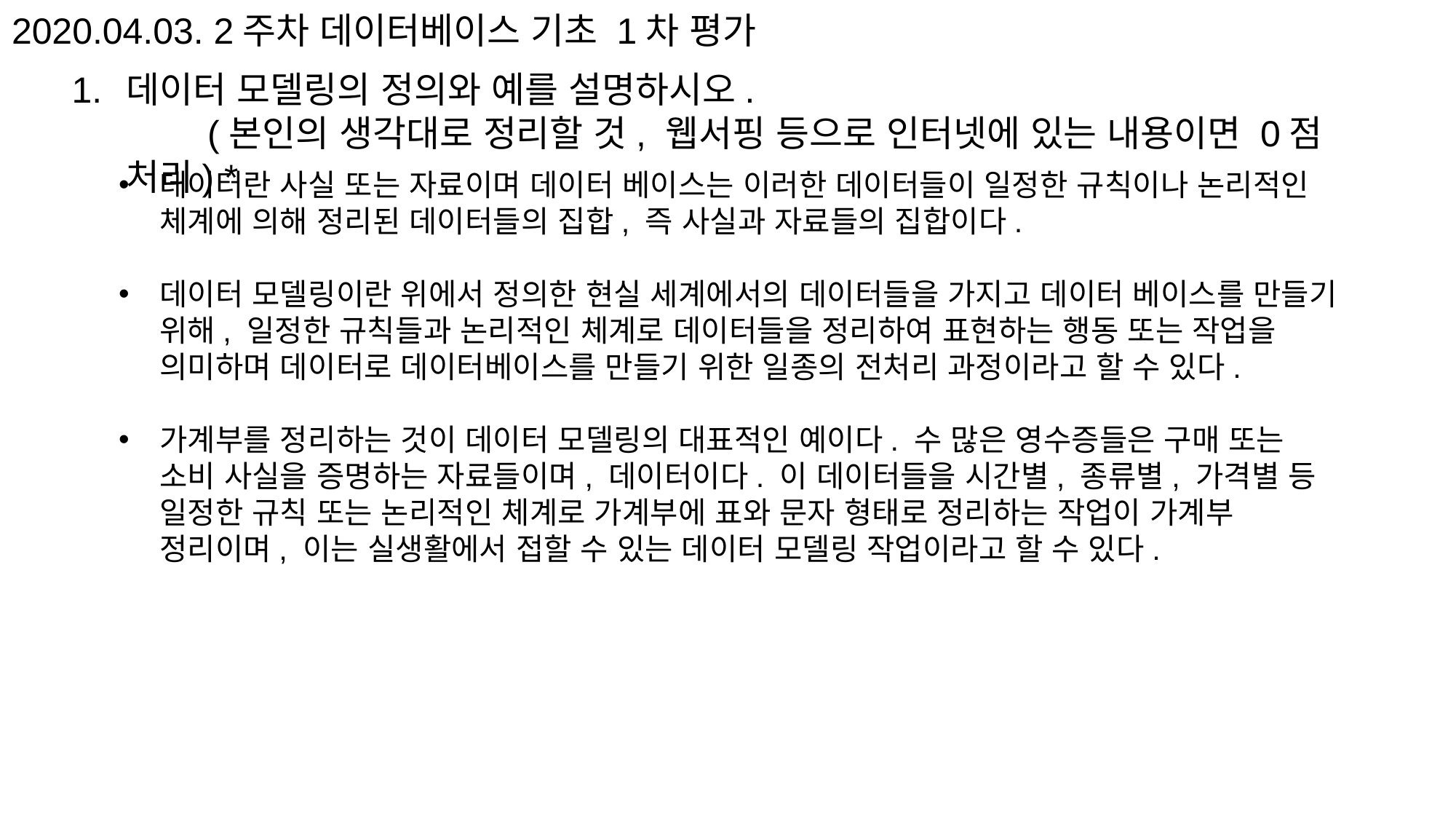

2020.04.03. 2주차 데이터베이스 기초 1차 평가
데이터 모델링의 정의와 예를 설명하시오.
        (본인의 생각대로 정리할 것, 웹서핑 등으로 인터넷에 있는 내용이면 0점 처리) *
데이터란 사실 또는 자료이며 데이터 베이스는 이러한 데이터들이 일정한 규칙이나 논리적인 체계에 의해 정리된 데이터들의 집합, 즉 사실과 자료들의 집합이다.

데이터 모델링이란 위에서 정의한 현실 세계에서의 데이터들을 가지고 데이터 베이스를 만들기 위해, 일정한 규칙들과 논리적인 체계로 데이터들을 정리하여 표현하는 행동 또는 작업을 의미하며 데이터로 데이터베이스를 만들기 위한 일종의 전처리 과정이라고 할 수 있다.

가계부를 정리하는 것이 데이터 모델링의 대표적인 예이다. 수 많은 영수증들은 구매 또는 소비 사실을 증명하는 자료들이며, 데이터이다. 이 데이터들을 시간별, 종류별, 가격별 등 일정한 규칙 또는 논리적인 체계로 가계부에 표와 문자 형태로 정리하는 작업이 가계부 정리이며, 이는 실생활에서 접할 수 있는 데이터 모델링 작업이라고 할 수 있다.